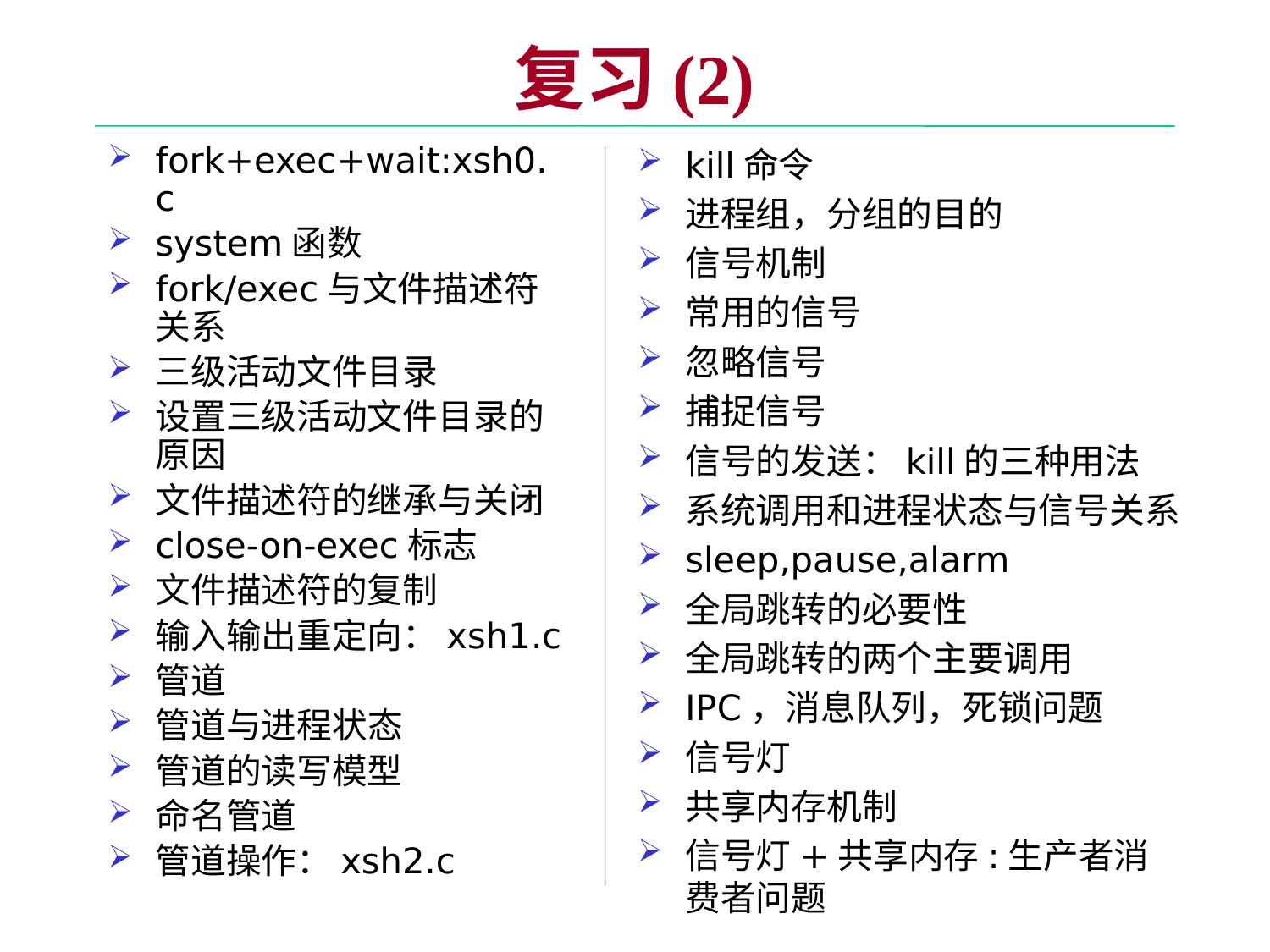

# 复习(2)
fork+exec+wait:xsh0.c
system函数
fork/exec与文件描述符关系
三级活动文件目录
设置三级活动文件目录的原因
文件描述符的继承与关闭
close-on-exec标志
文件描述符的复制
输入输出重定向：xsh1.c
管道
管道与进程状态
管道的读写模型
命名管道
管道操作：xsh2.c
kill命令
进程组，分组的目的
信号机制
常用的信号
忽略信号
捕捉信号
信号的发送：kill的三种用法
系统调用和进程状态与信号关系
sleep,pause,alarm
全局跳转的必要性
全局跳转的两个主要调用
IPC，消息队列，死锁问题
信号灯
共享内存机制
信号灯+共享内存:生产者消费者问题